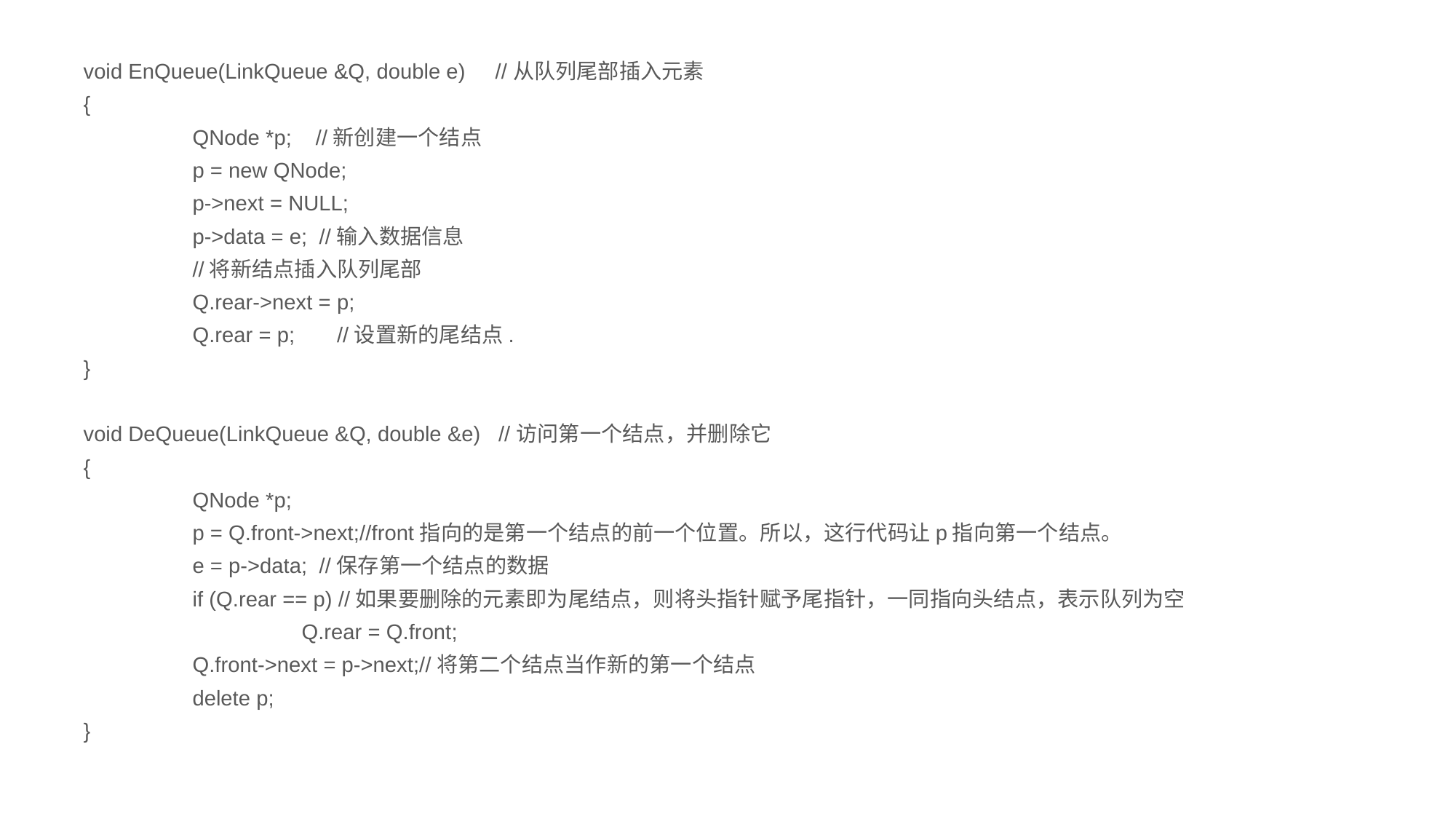

void EnQueue(LinkQueue &Q, double e)     //从队列尾部插入元素
{
	QNode *p;    //新创建一个结点
	p = new QNode;
	p->next = NULL;
	p->data = e;  //输入数据信息
	//将新结点插入队列尾部
	Q.rear->next = p;
	Q.rear = p;       //设置新的尾结点.
}

void DeQueue(LinkQueue &Q, double &e)   //访问第一个结点，并删除它
{
	QNode *p;
	p = Q.front->next;//front指向的是第一个结点的前一个位置。所以，这行代码让p指向第一个结点。
	e = p->data;  //保存第一个结点的数据
	if (Q.rear == p) //如果要删除的元素即为尾结点，则将头指针赋予尾指针，一同指向头结点，表示队列为空
		Q.rear = Q.front;
	Q.front->next = p->next;//将第二个结点当作新的第一个结点
	delete p;
}